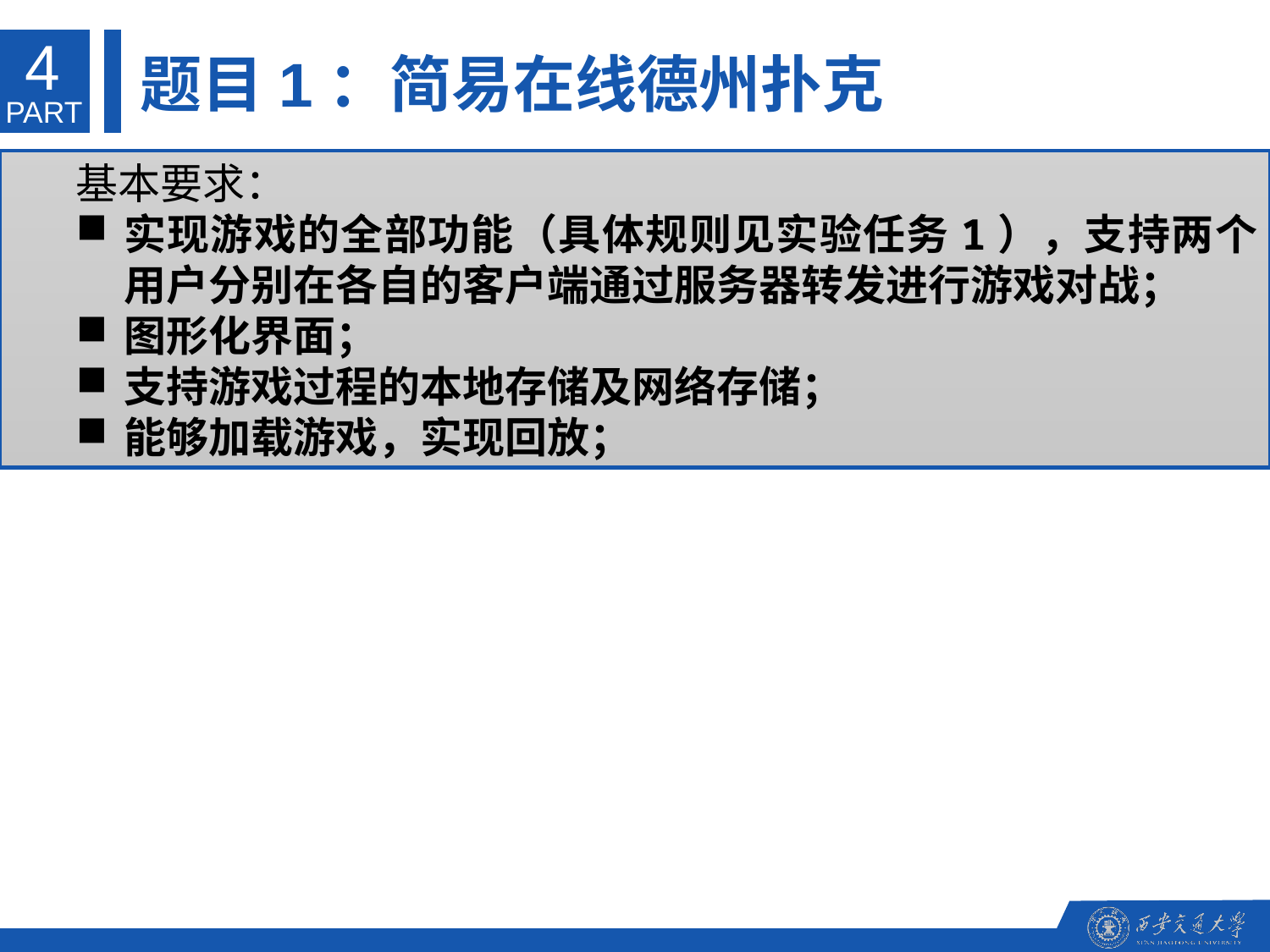

4
题目1：简易在线德州扑克
PART
基本要求：
实现游戏的全部功能（具体规则见实验任务1），支持两个用户分别在各自的客户端通过服务器转发进行游戏对战；
图形化界面；
支持游戏过程的本地存储及网络存储；
能够加载游戏，实现回放；